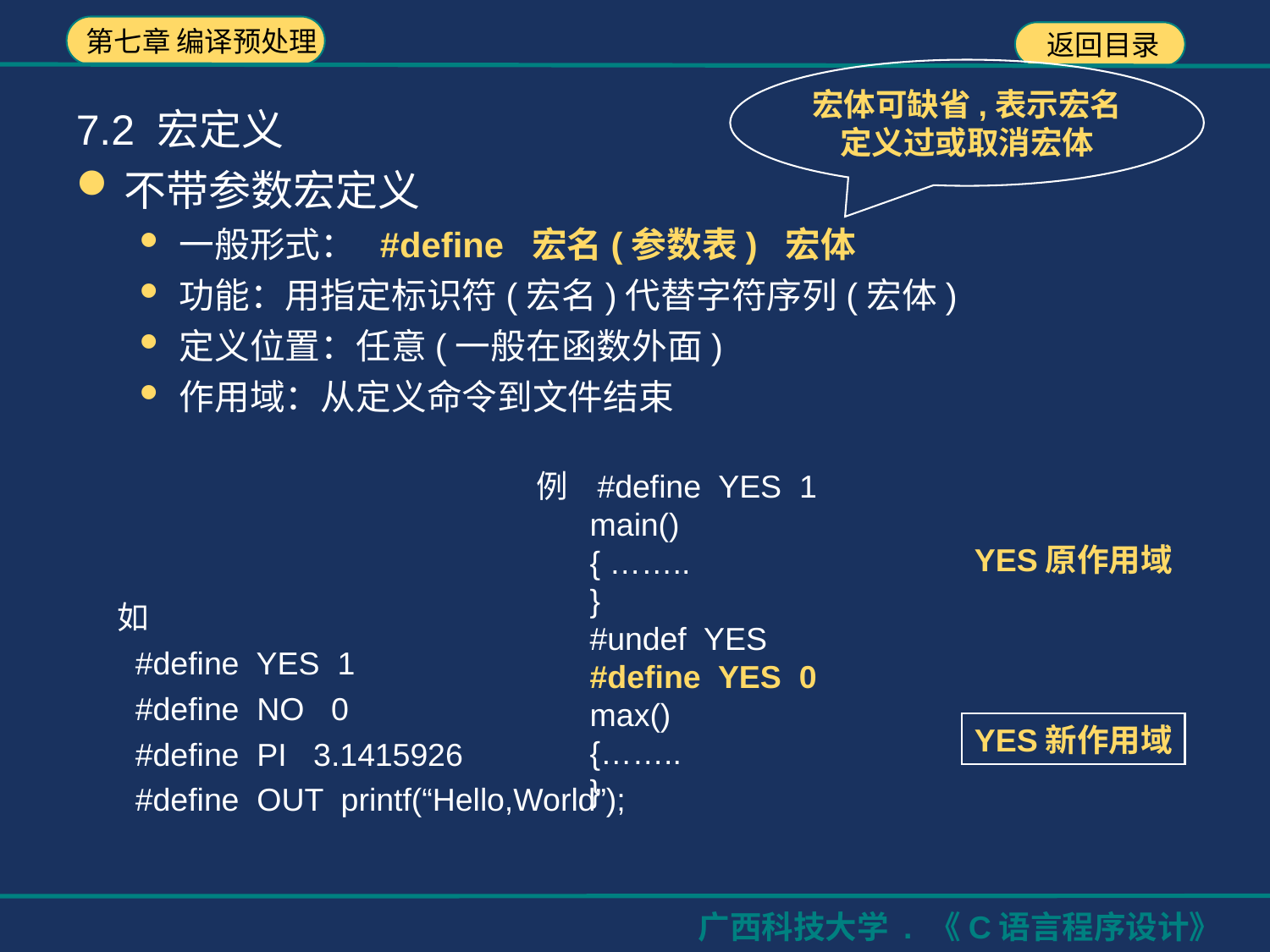

宏体可缺省,表示宏名
定义过或取消宏体
7.2 宏定义
不带参数宏定义
一般形式：  #define  宏名(参数表)  宏体
功能：用指定标识符(宏名)代替字符序列(宏体)
定义位置：任意(一般在函数外面)
作用域：从定义命令到文件结束
例   #define  YES  1
      main()
      { ……..
      }
      #undef  YES
      #define  YES  0
      max()
      {……..
      }

YES原作用域
YES新作用域

如
  #define  YES  1
  #define  NO   0
  #define  PI   3.1415926
  #define  OUT  printf(“Hello,World”);